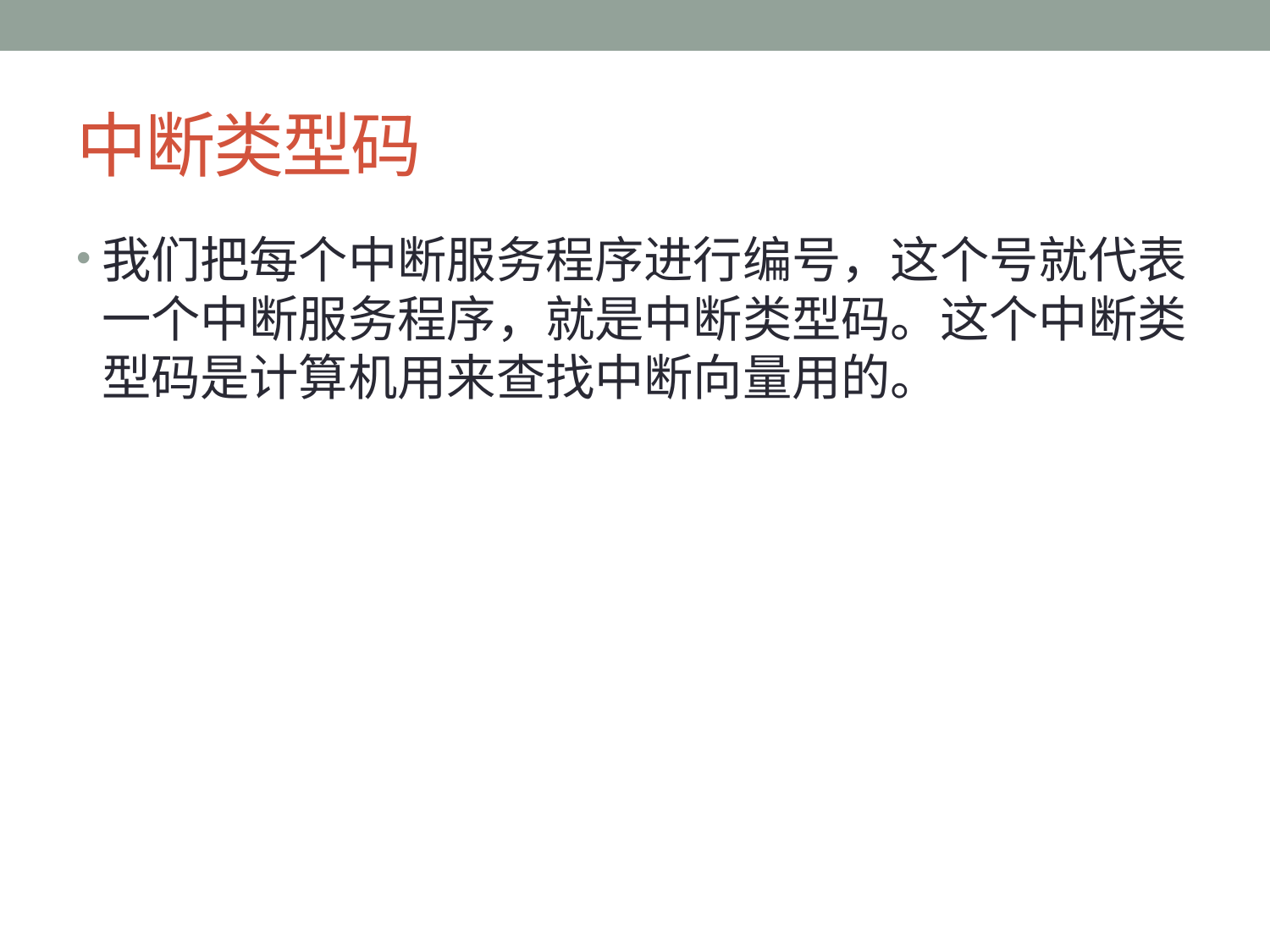

# 中断类型码
我们把每个中断服务程序进行编号，这个号就代表一个中断服务程序，就是中断类型码。这个中断类型码是计算机用来查找中断向量用的。